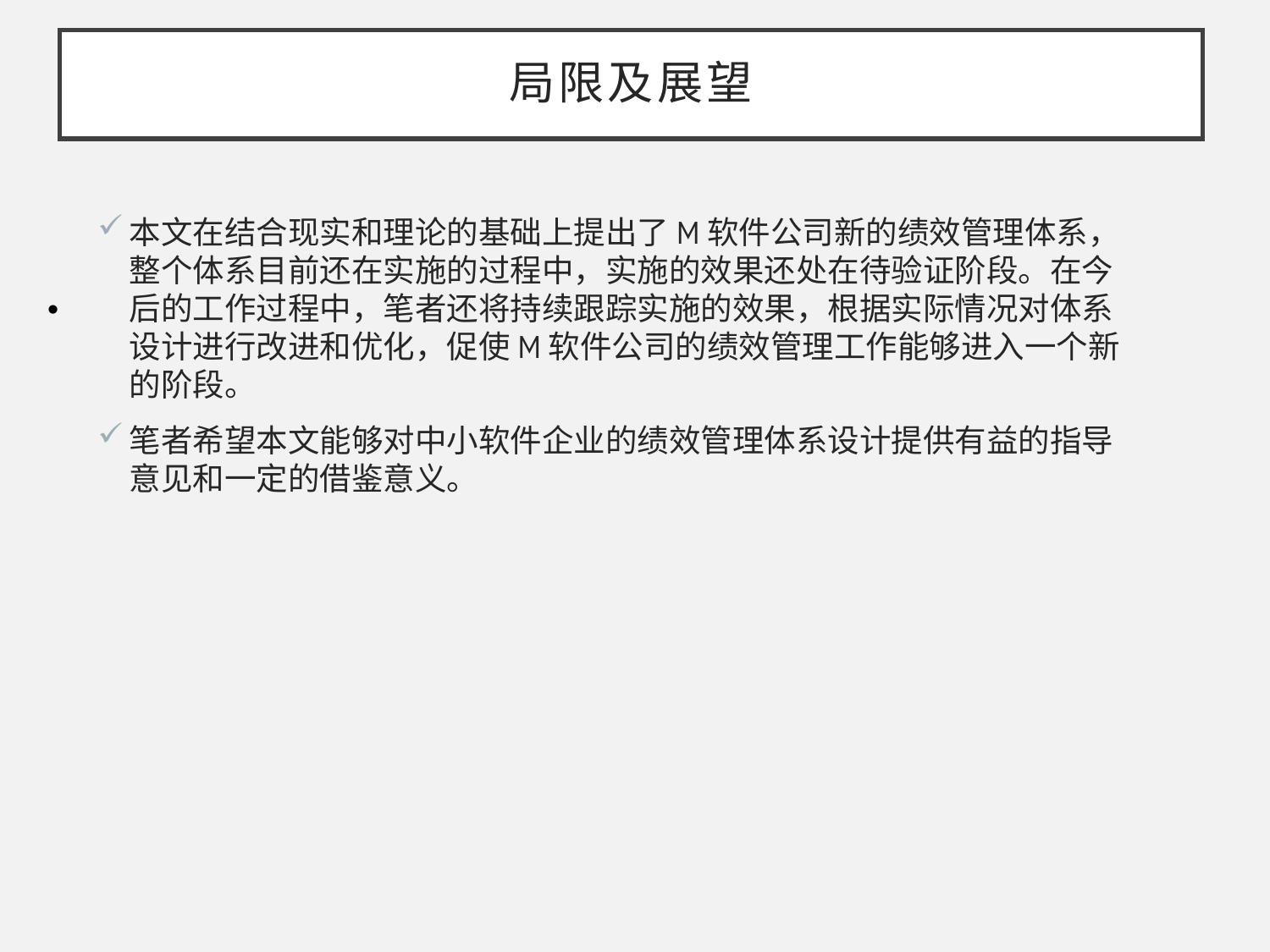

# 局限及展望

本文在结合现实和理论的基础上提出了M软件公司新的绩效管理体系，整个体系目前还在实施的过程中，实施的效果还处在待验证阶段。在今后的工作过程中，笔者还将持续跟踪实施的效果，根据实际情况对体系设计进行改进和优化，促使M软件公司的绩效管理工作能够进入一个新的阶段。
笔者希望本文能够对中小软件企业的绩效管理体系设计提供有益的指导意见和一定的借鉴意义。